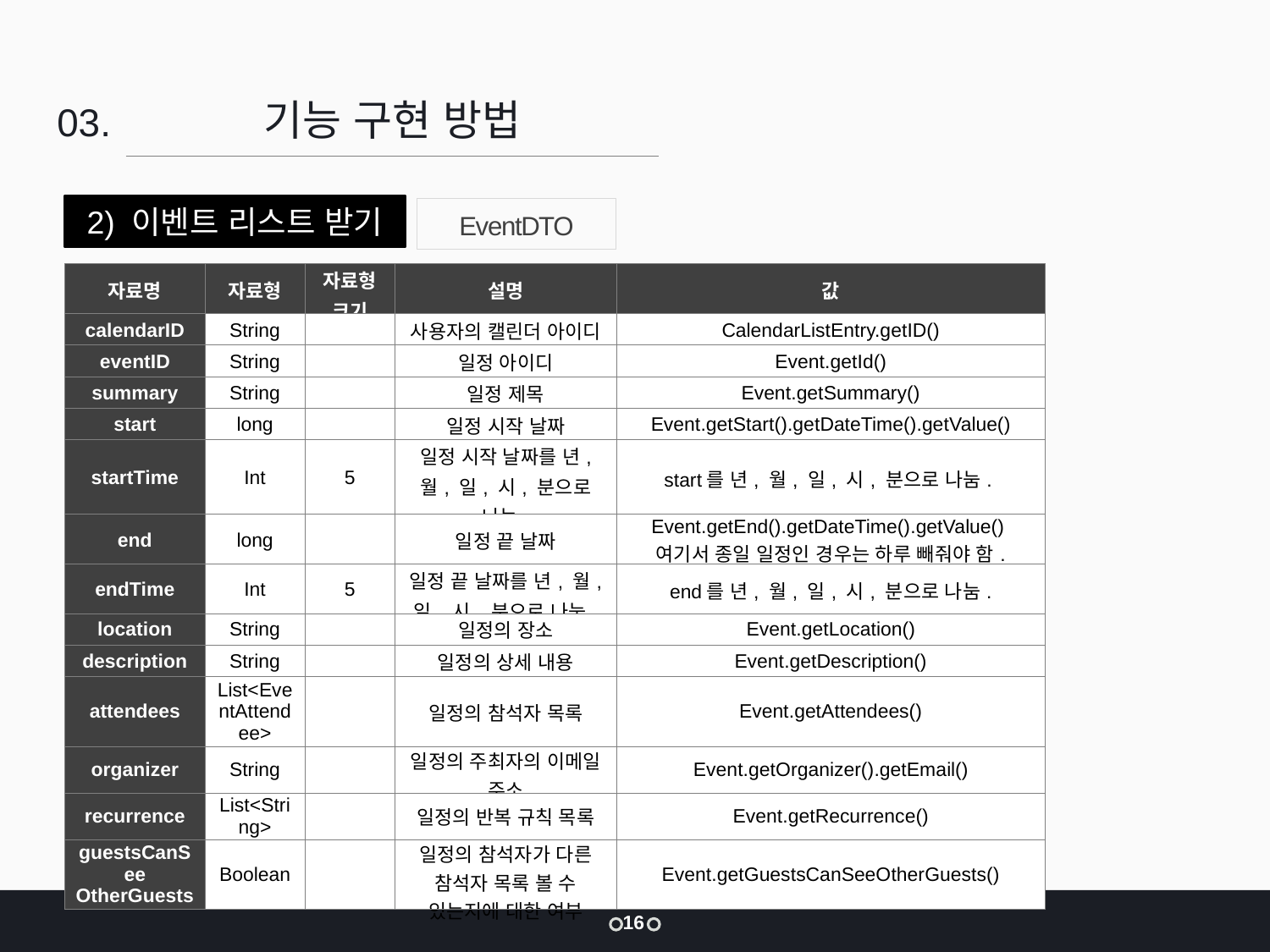

기능 구현 방법
03.
2) 이벤트 리스트 받기
EventDTO
| 자료명 | 자료형 | 자료형 크기 | 설명 | 값 |
| --- | --- | --- | --- | --- |
| calendarID | String |  | 사용자의 캘린더 아이디 | CalendarListEntry.getID() |
| eventID | String |  | 일정 아이디 | Event.getId() |
| summary | String |  | 일정 제목 | Event.getSummary() |
| start | long |  | 일정 시작 날짜 | Event.getStart().getDateTime().getValue() |
| startTime | Int | 5 | 일정 시작 날짜를 년, 월, 일, 시, 분으로 나눔. | start를 년, 월, 일, 시, 분으로 나눔. |
| end | long |  | 일정 끝 날짜 | Event.getEnd().getDateTime().getValue() 여기서 종일 일정인 경우는 하루 빼줘야 함. |
| endTime | Int | 5 | 일정 끝 날짜를 년, 월, 일, 시, 분으로 나눔. | end를 년, 월, 일, 시, 분으로 나눔. |
| location | String |  | 일정의 장소 | Event.getLocation() |
| description | String |  | 일정의 상세 내용 | Event.getDescription() |
| attendees | List<EventAttendee> |  | 일정의 참석자 목록 | Event.getAttendees() |
| organizer | String |  | 일정의 주최자의 이메일 주소 | Event.getOrganizer().getEmail() |
| recurrence | List<String> |  | 일정의 반복 규칙 목록 | Event.getRecurrence() |
| guestsCanSee OtherGuests | Boolean |  | 일정의 참석자가 다른 참석자 목록 볼 수 있는지에 대한 여부 | Event.getGuestsCanSeeOtherGuests() |
16